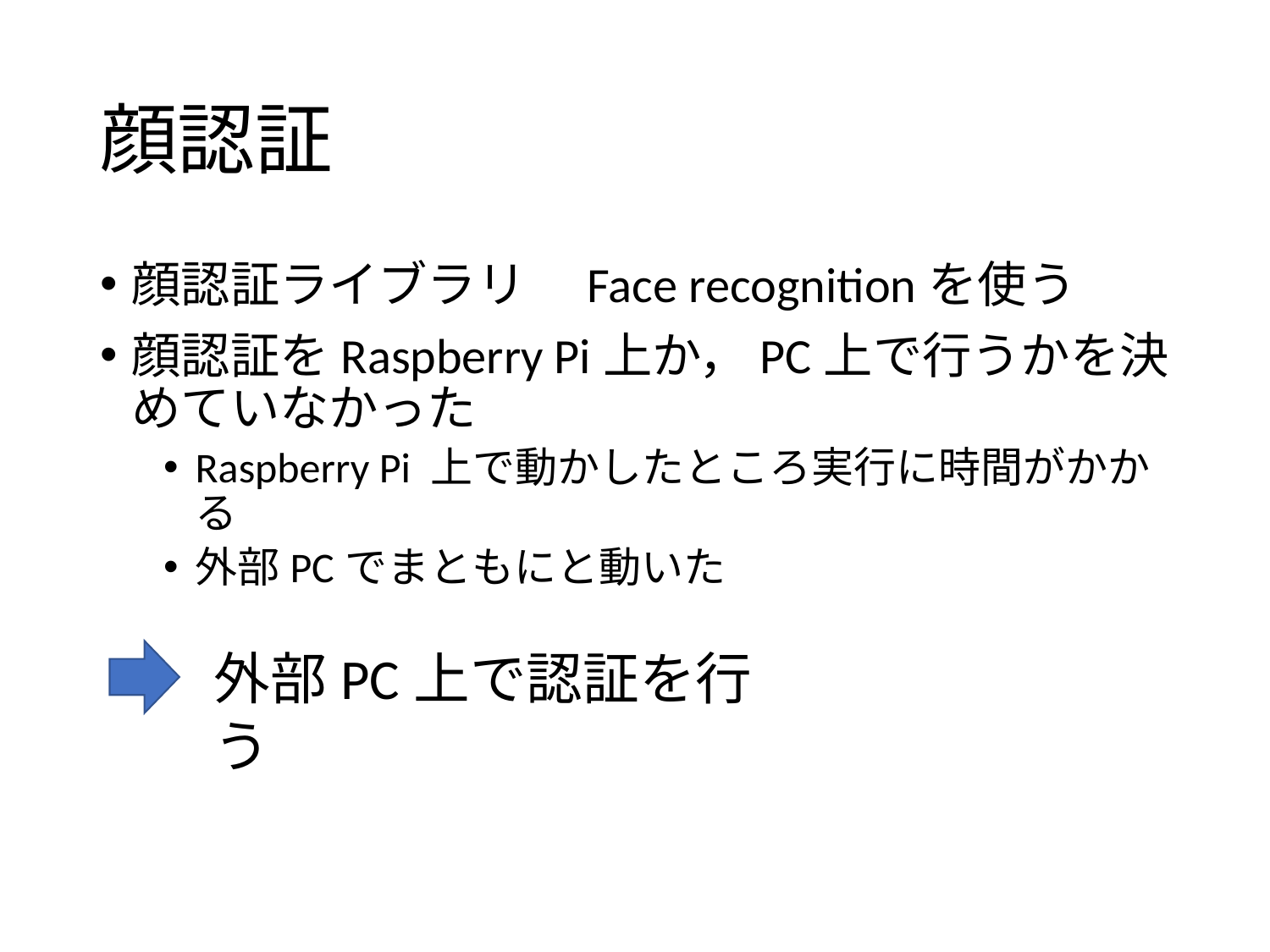

# 顔認証
顔認証ライブラリ　Face recognitionを使う
顔認証をRaspberry Pi上か，PC上で行うかを決めていなかった
Raspberry Pi 上で動かしたところ実行に時間がかかる
外部PCでまともにと動いた
外部PC上で認証を行う